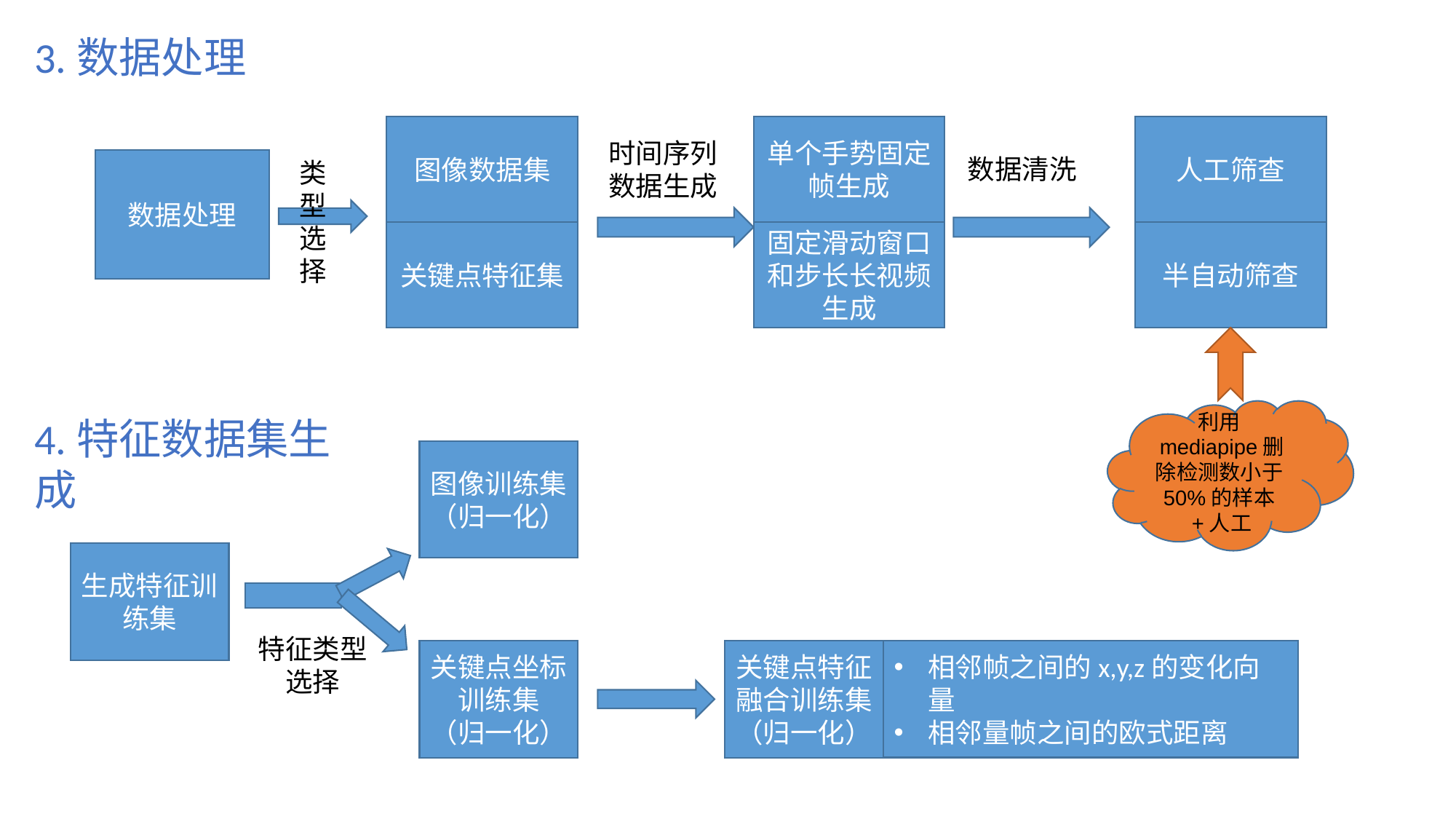

3.数据处理
图像数据集
单个手势固定帧生成
人工筛查
时间序列数据生成
数据清洗
数据处理
类型选择

关键点特征集
固定滑动窗口和步长长视频生成
半自动筛查

利用mediapipe删除检测数小于50%的样本+人工
4.特征数据集生成
图像训练集
（归一化）

生成特征训练集

特征类型选择
相邻帧之间的x,y,z的变化向量
相邻量帧之间的欧式距离
关键点坐标训练集
（归一化）
关键点特征融合训练集
（归一化）